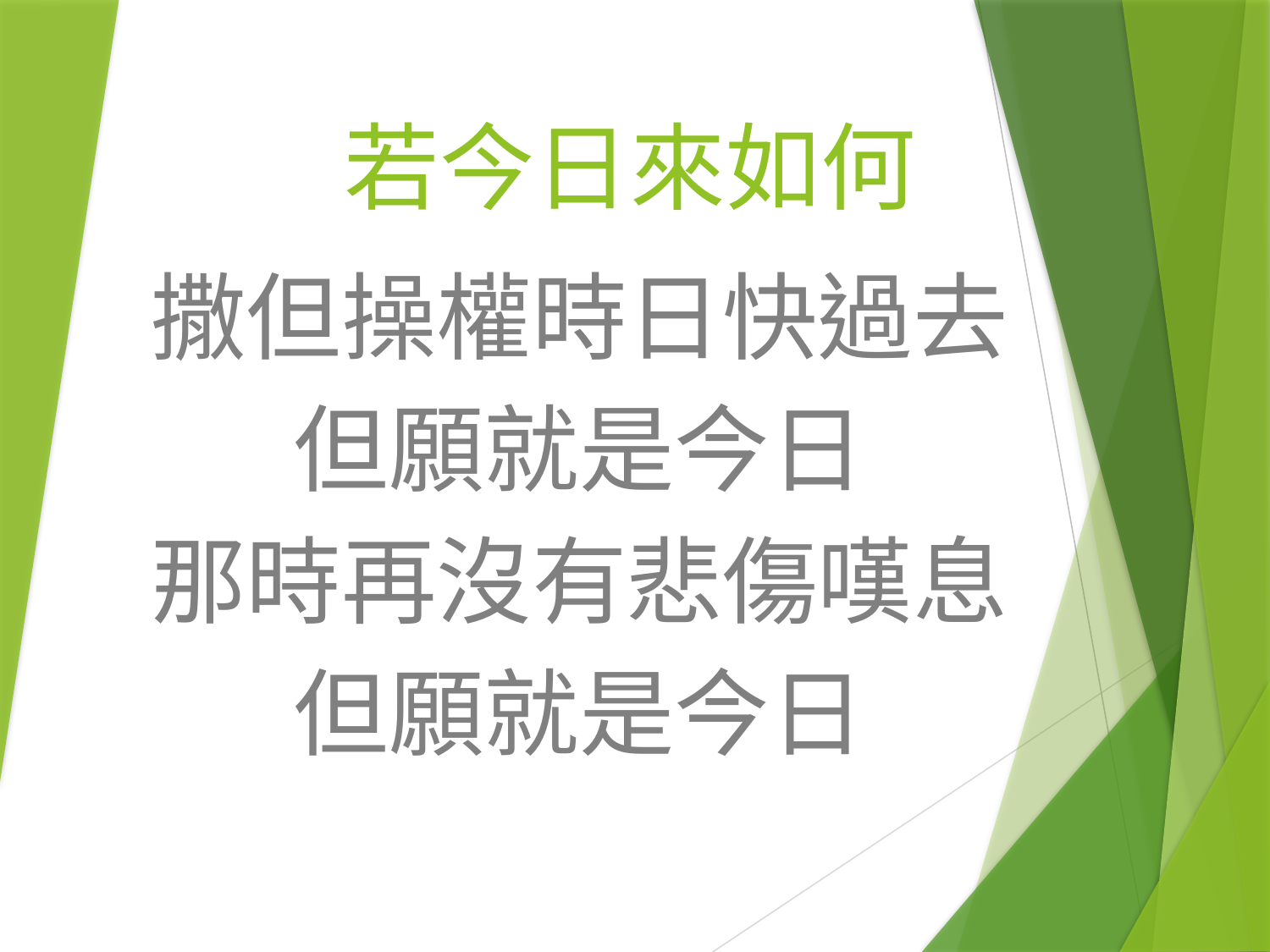

# 若今日來如何
撒但操權時日快過去
但願就是今日
那時再沒有悲傷嘆息
但願就是今日